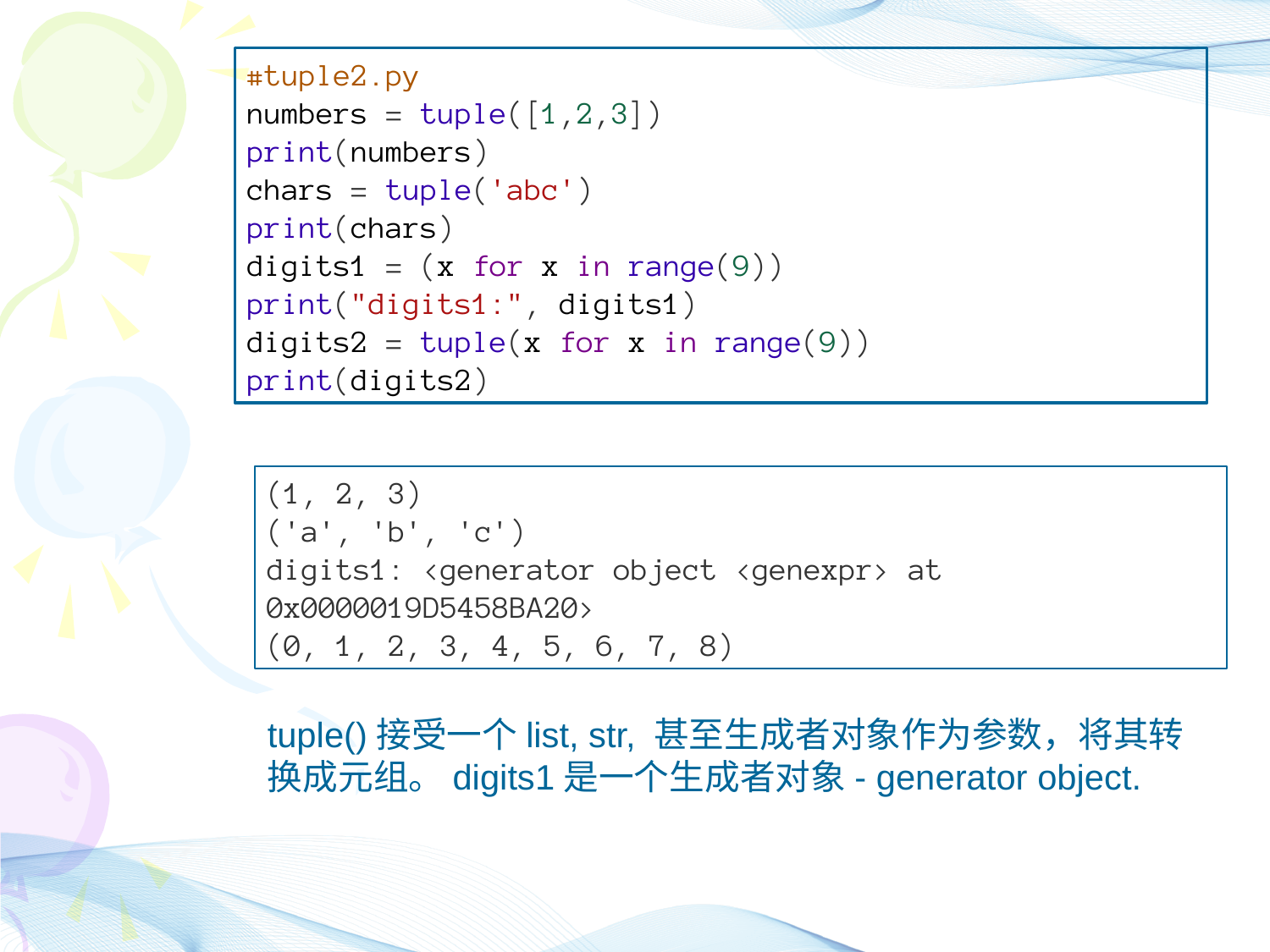

#tuple2.py
numbers = tuple([1,2,3])
print(numbers)
chars = tuple('abc')
print(chars)
digits1 = (x for x in range(9))
print("digits1:", digits1)
digits2 = tuple(x for x in range(9))
print(digits2)
(1, 2, 3)
('a', 'b', 'c')
digits1: <generator object <genexpr> at 0x0000019D5458BA20>
(0, 1, 2, 3, 4, 5, 6, 7, 8)
tuple()接受一个list, str, 甚至生成者对象作为参数，将其转换成元组。digits1是一个生成者对象- generator object.